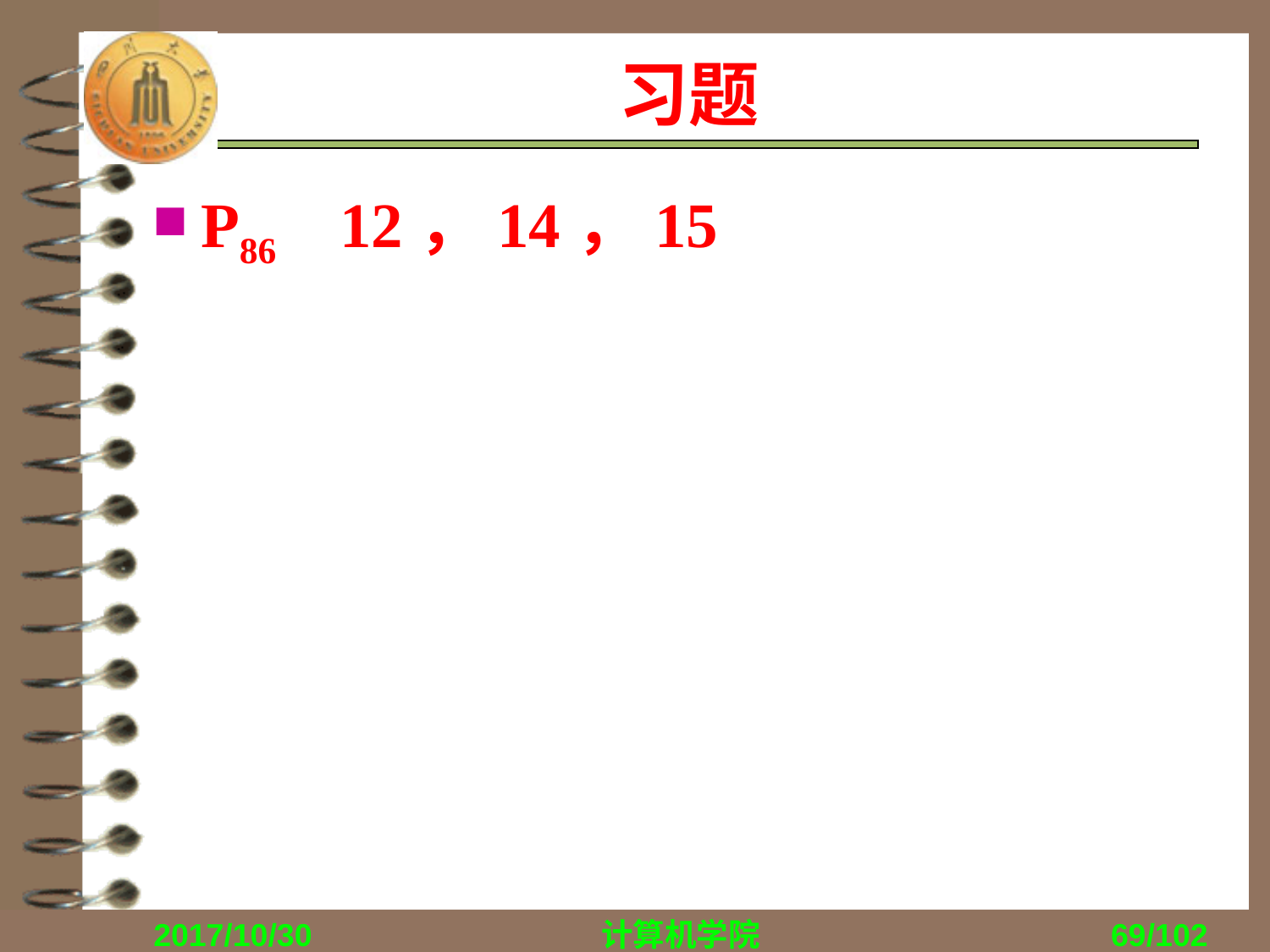

# 习题
P86    12，14，15
2017/10/30
计算机学院
69/102